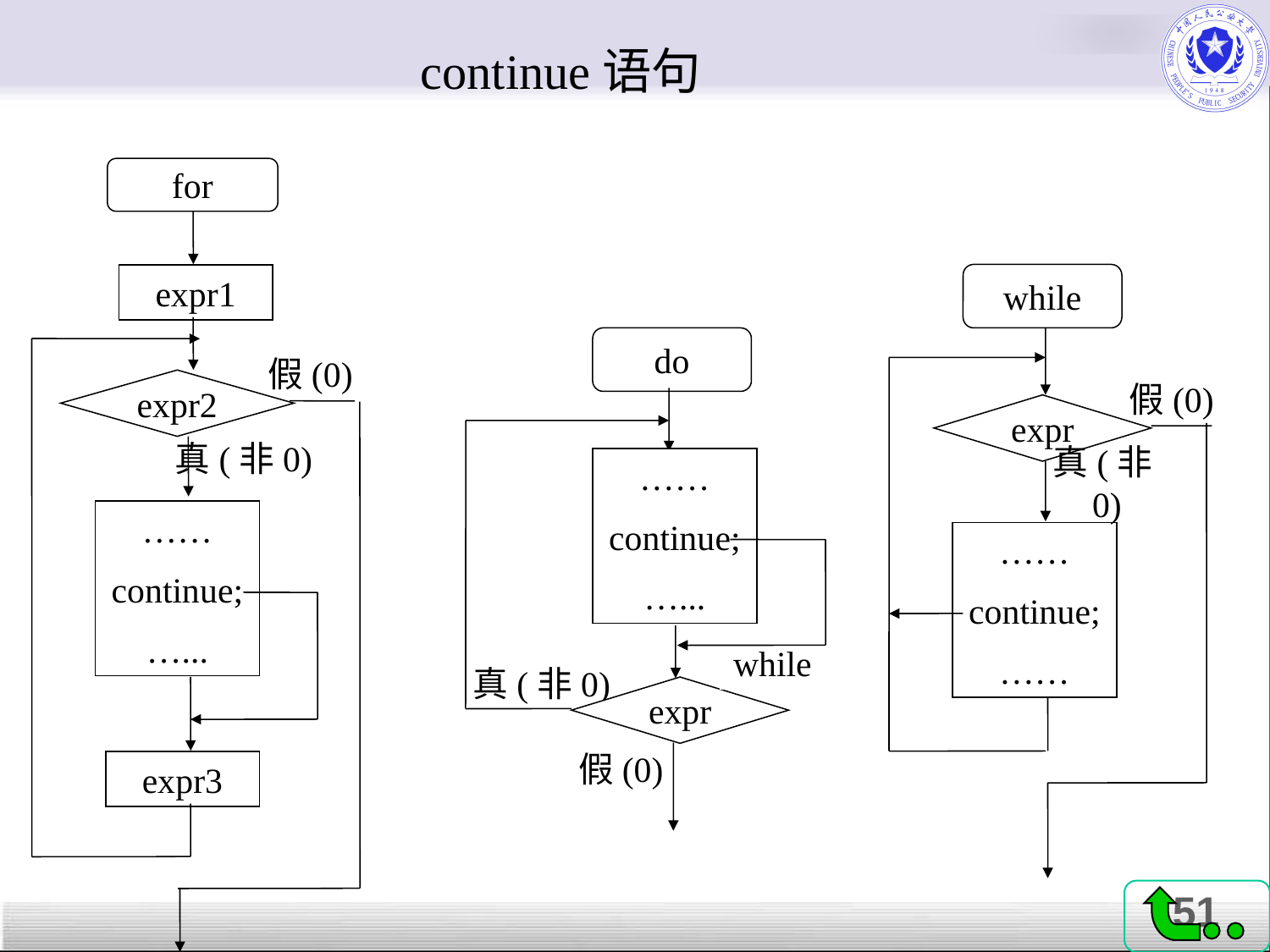

continue语句
for

expr1

假(0)
expr2

真(非0)

……
continue;
…...

expr3

while

假(0)
expr

真(非0)

……
continue;
……

do

……
continue;
…...

while

真(非0)
expr

假(0)